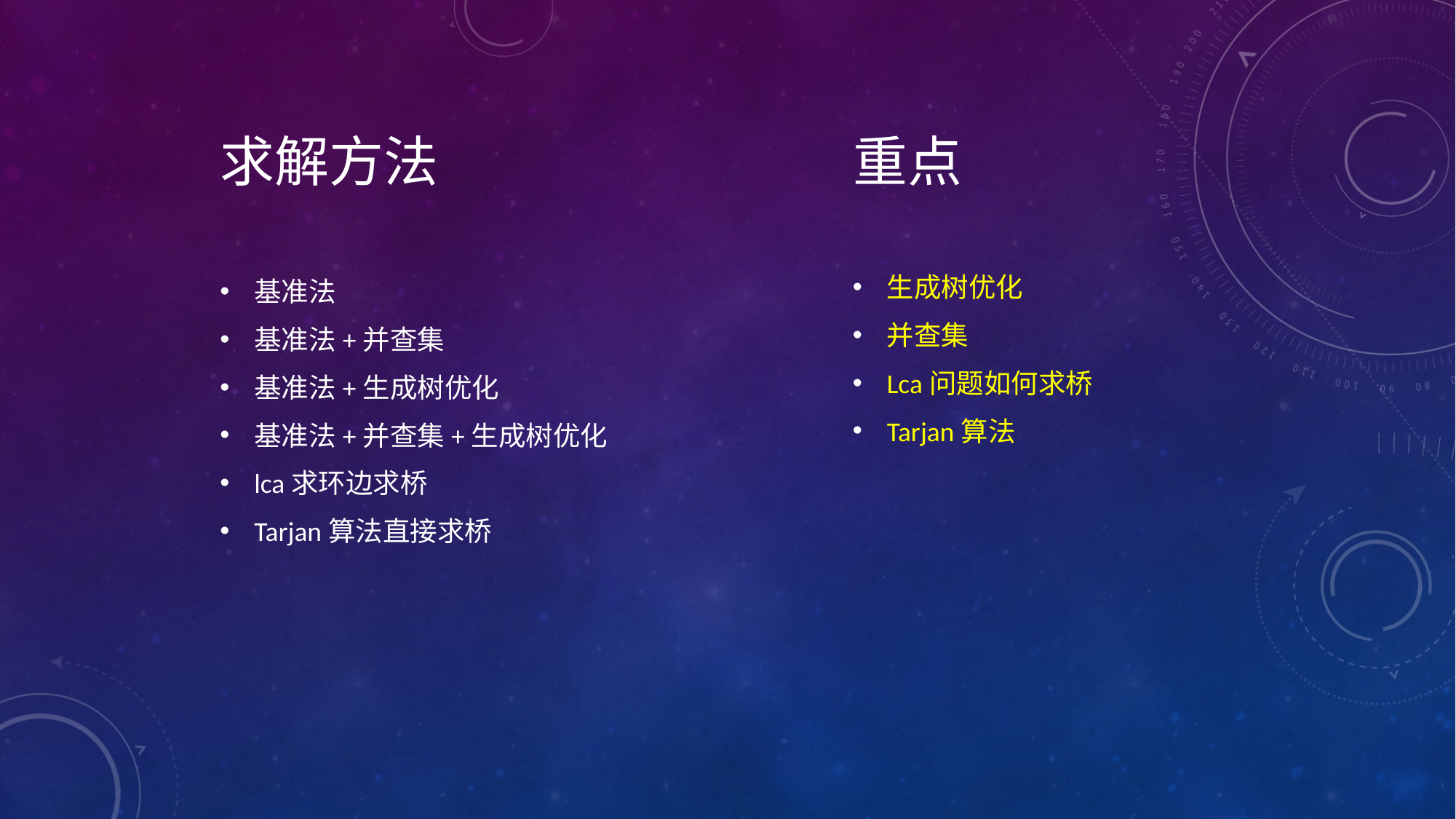

重点
# 求解方法
基准法
基准法+并查集
基准法+生成树优化
基准法+并查集+生成树优化
lca求环边求桥
Tarjan算法直接求桥

生成树优化
并查集
Lca问题如何求桥
Tarjan算法